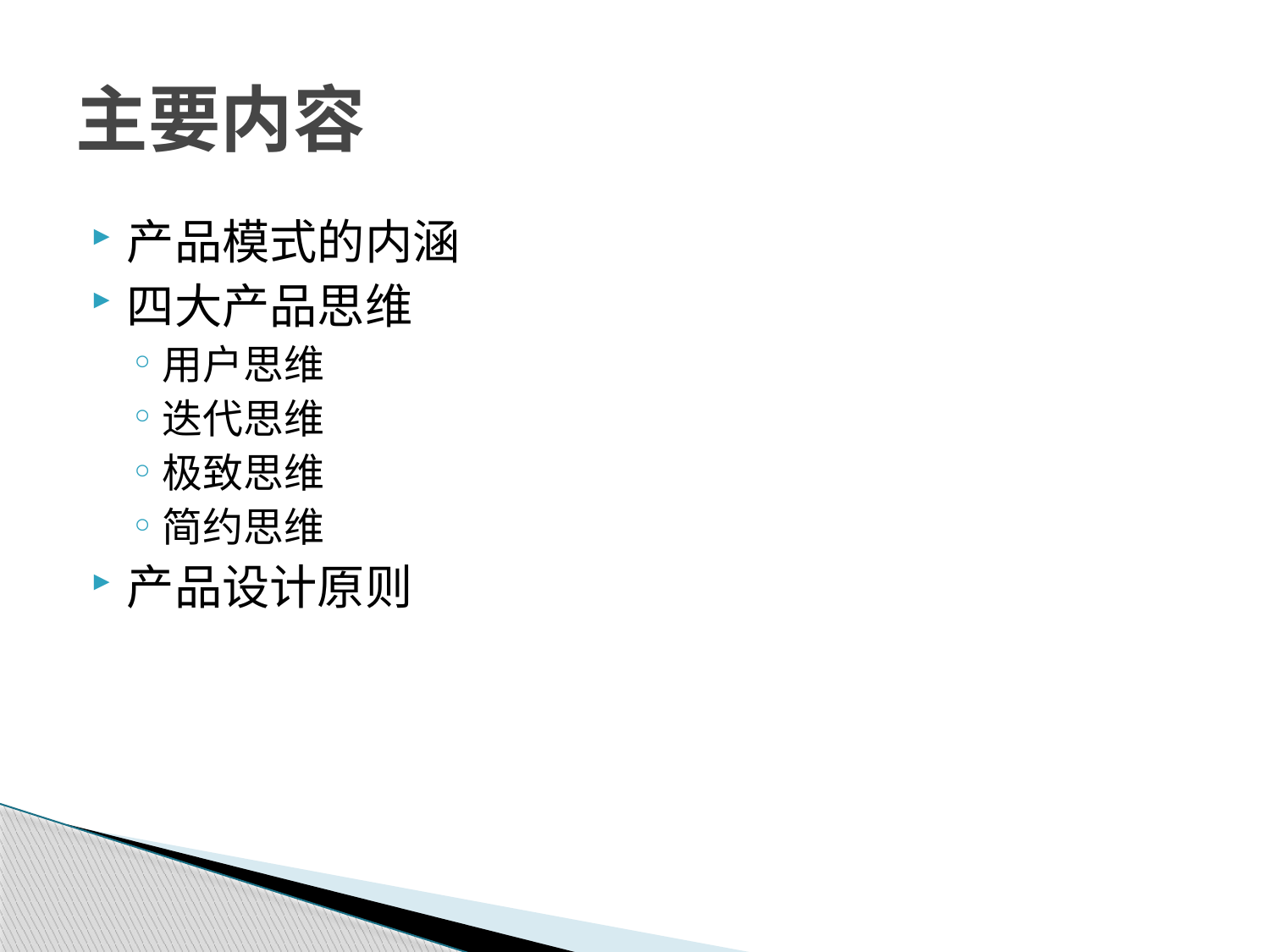

# 主要内容
产品模式的内涵
四大产品思维
用户思维
迭代思维
极致思维
简约思维
产品设计原则